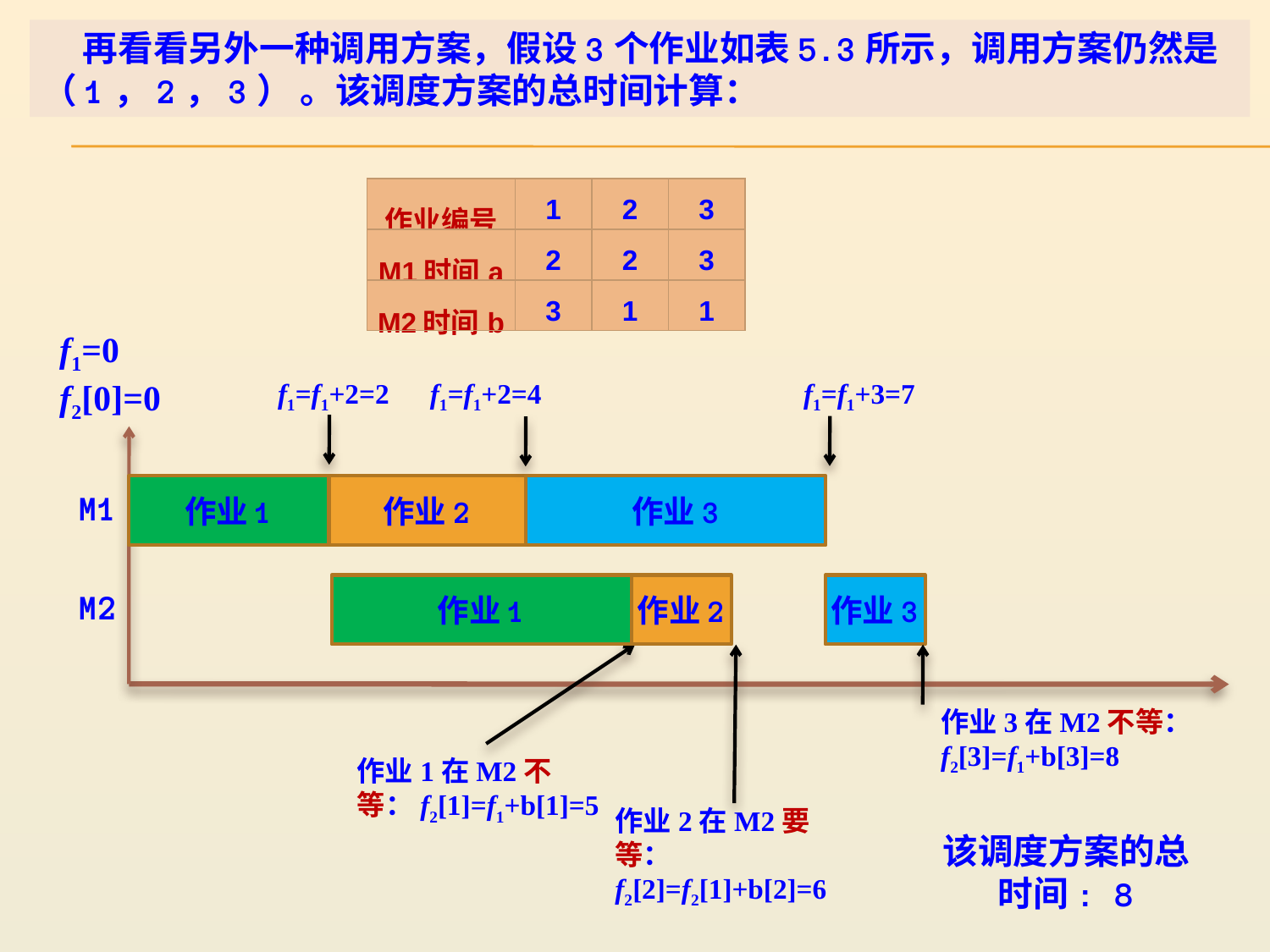

再看看另外一种调用方案，假设3个作业如表5.3所示，调用方案仍然是（1，2，3） 。该调度方案的总时间计算：
| 作业编号 | 1 | 2 | 3 |
| --- | --- | --- | --- |
| M1时间a | 2 | 2 | 3 |
| M2时间b | 3 | 1 | 1 |
f1=0
f2[0]=0
M1
M2
f1=f1+2=2
f1=f1+2=4
f1=f1+3=7
作业3
作业1
作业1
作业2
作业2
作业2在M2要等：f2[2]=f2[1]+b[2]=6
作业3
作业3在M2不等：f2[3]=f1+b[3]=8
作业1在M2不等：f2[1]=f1+b[1]=5
该调度方案的总时间: 8